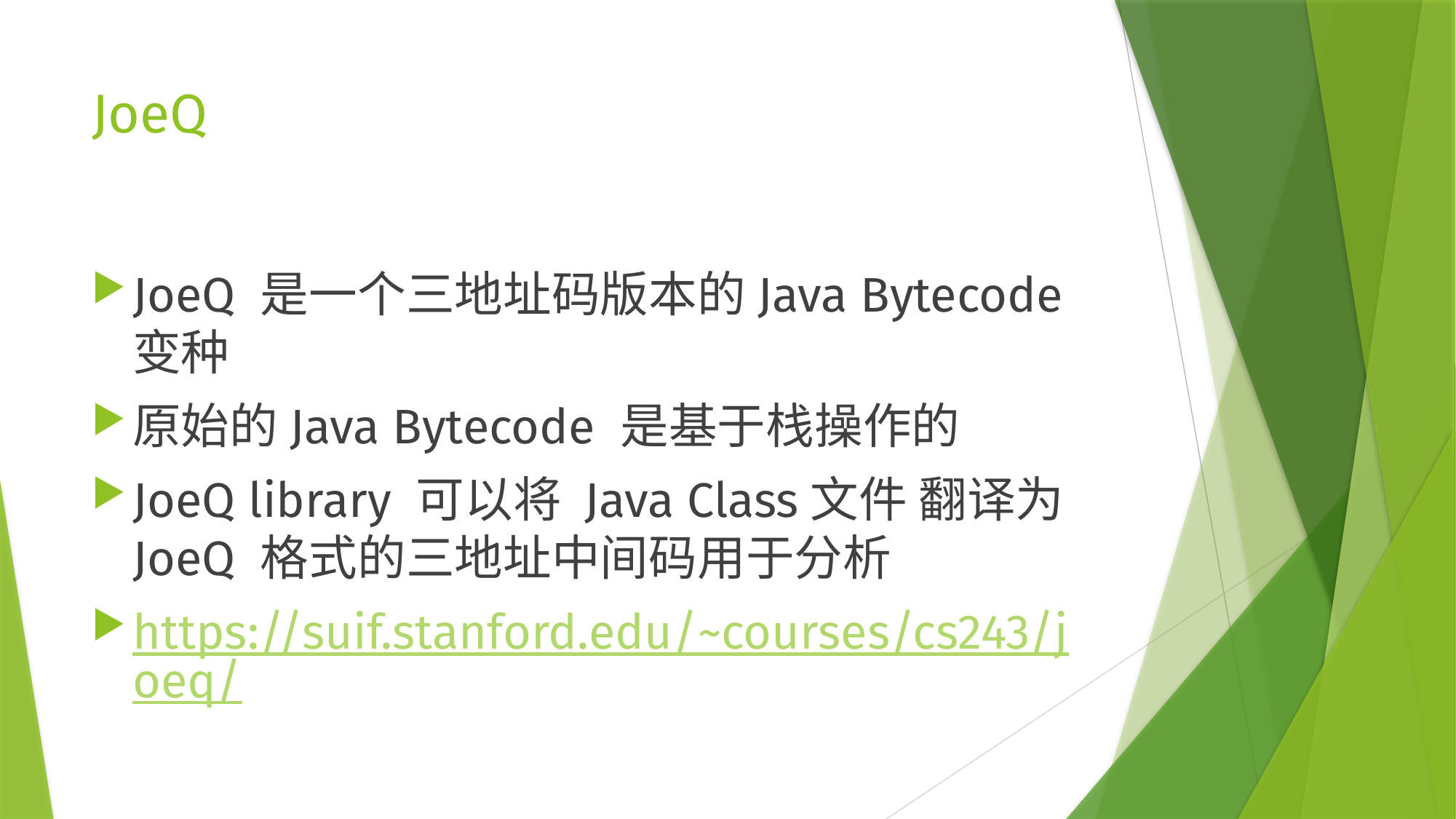

# JoeQ
JoeQ 是一个三地址码版本的Java Bytecode 变种
原始的Java Bytecode 是基于栈操作的
JoeQ library 可以将 Java Class文件 翻译为JoeQ 格式的三地址中间码用于分析
https://suif.stanford.edu/~courses/cs243/joeq/